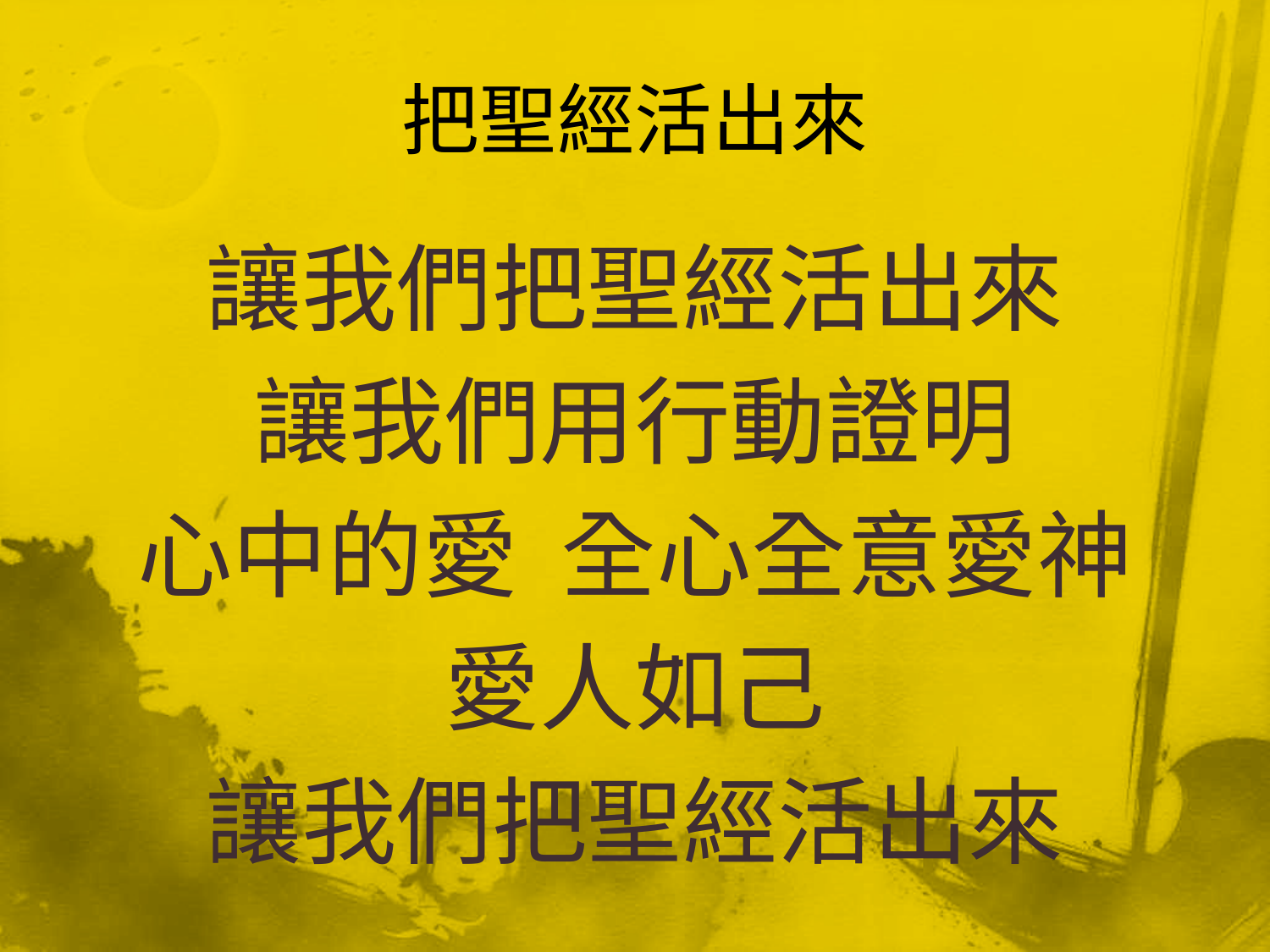

# 把聖經活出來
讓我們把聖經活出來
讓我們用行動證明
心中的愛  全心全意愛神
愛人如己
讓我們把聖經活出來